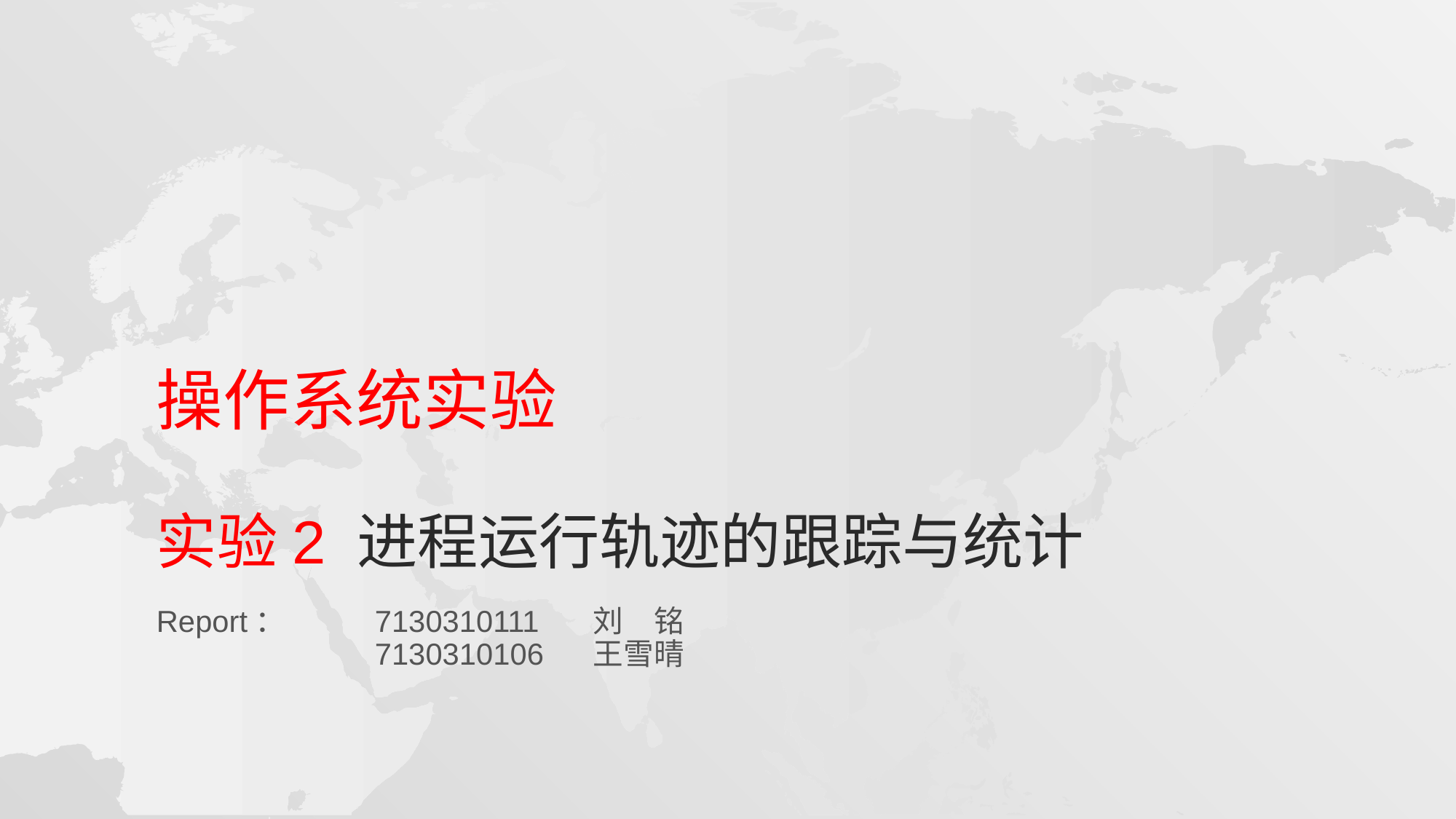

# 操作系统实验 实验2 进程运行轨迹的跟踪与统计
Report： 	7130310111	刘　铭
		7130310106	王雪晴